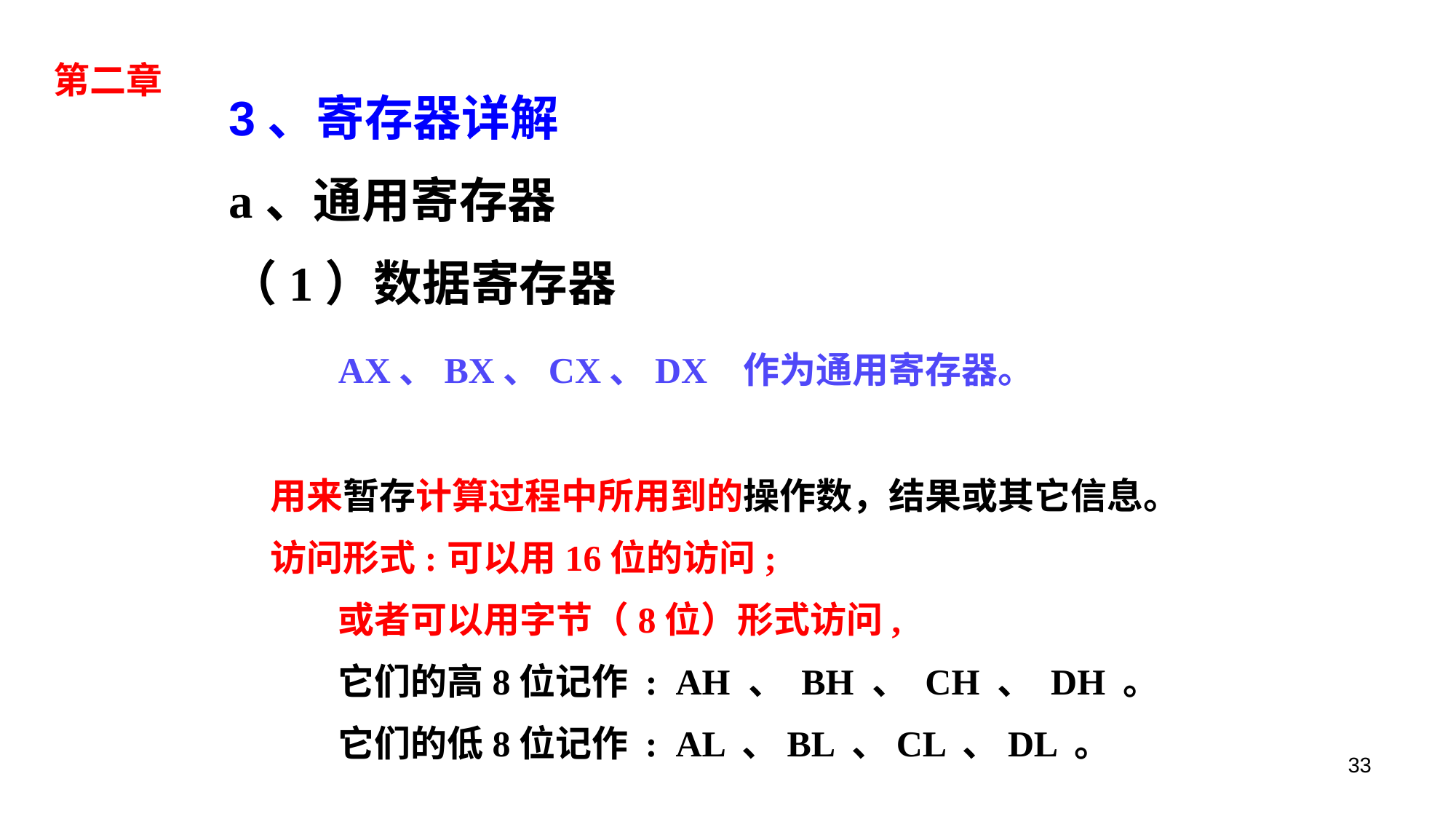

第二章
3、寄存器详解
a、通用寄存器
（1）数据寄存器
	AX、BX、CX、DX   作为通用寄存器。

    用来暂存计算过程中所用到的操作数，结果或其它信息。
    访问形式:	可以用16位的访问;
	或者可以用字节（8位）形式访问,
	它们的高8位记作 :  AH 、 BH 、 CH 、 DH 。
	它们的低8位记作 :  AL 、BL 、CL 、DL 。
33